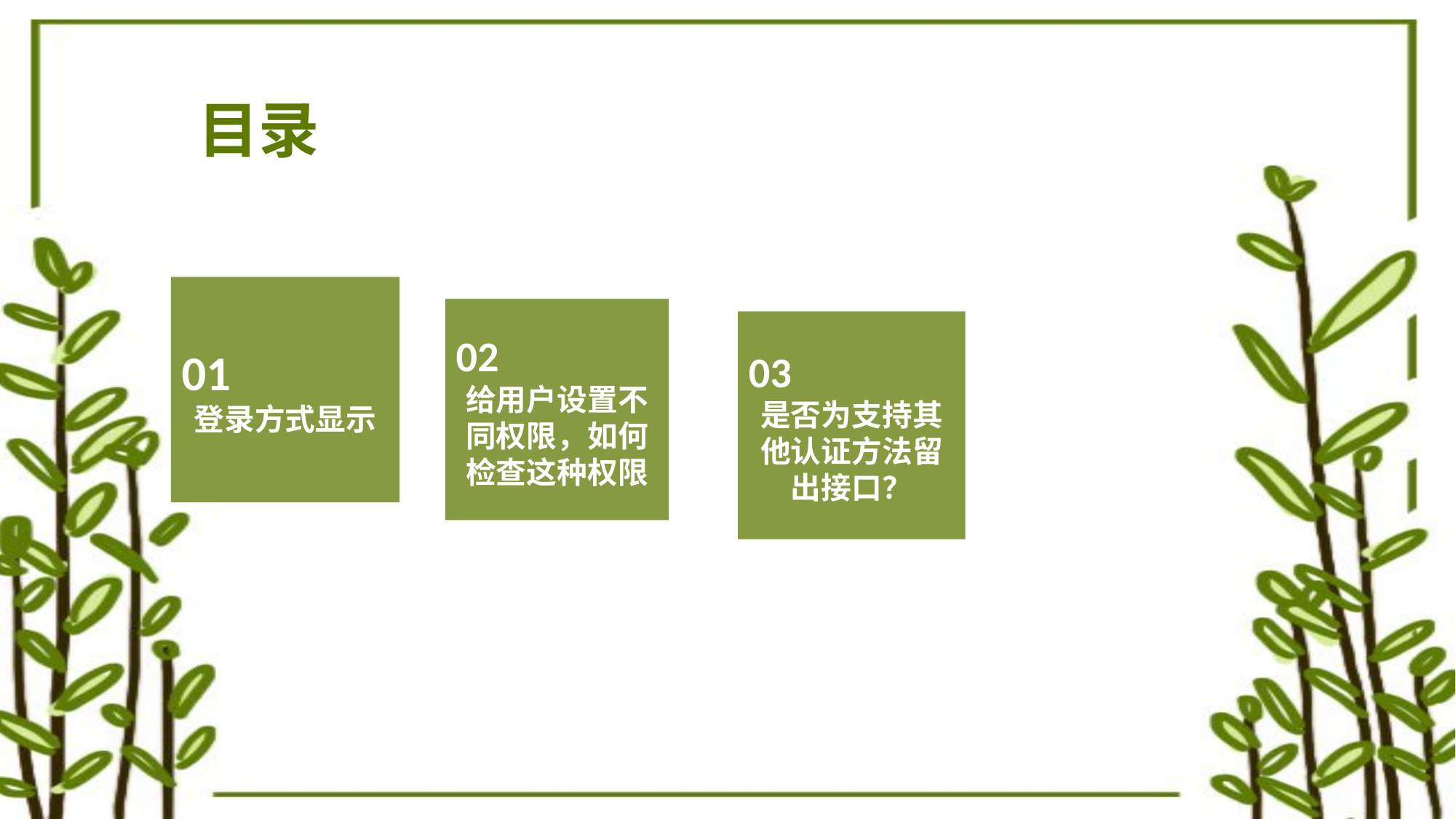

目录
01
登录方式显示
02
给用户设置不同权限，如何检查这种权限
03
是否为支持其他认证方法留出接口？